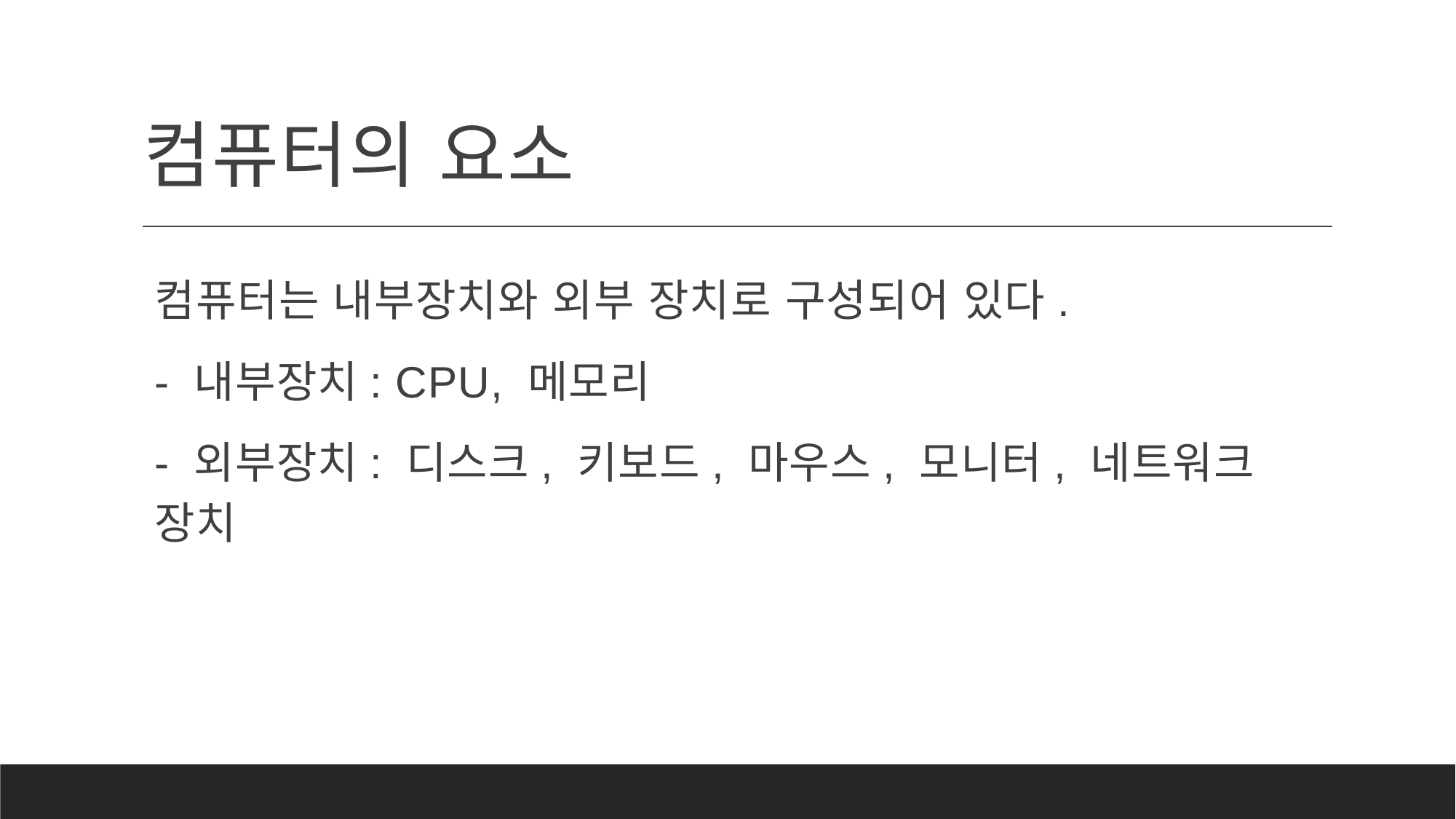

# 컴퓨터의 요소
컴퓨터는 내부장치와 외부 장치로 구성되어 있다.
- 내부장치: CPU, 메모리
- 외부장치: 디스크, 키보드, 마우스, 모니터, 네트워크 장치